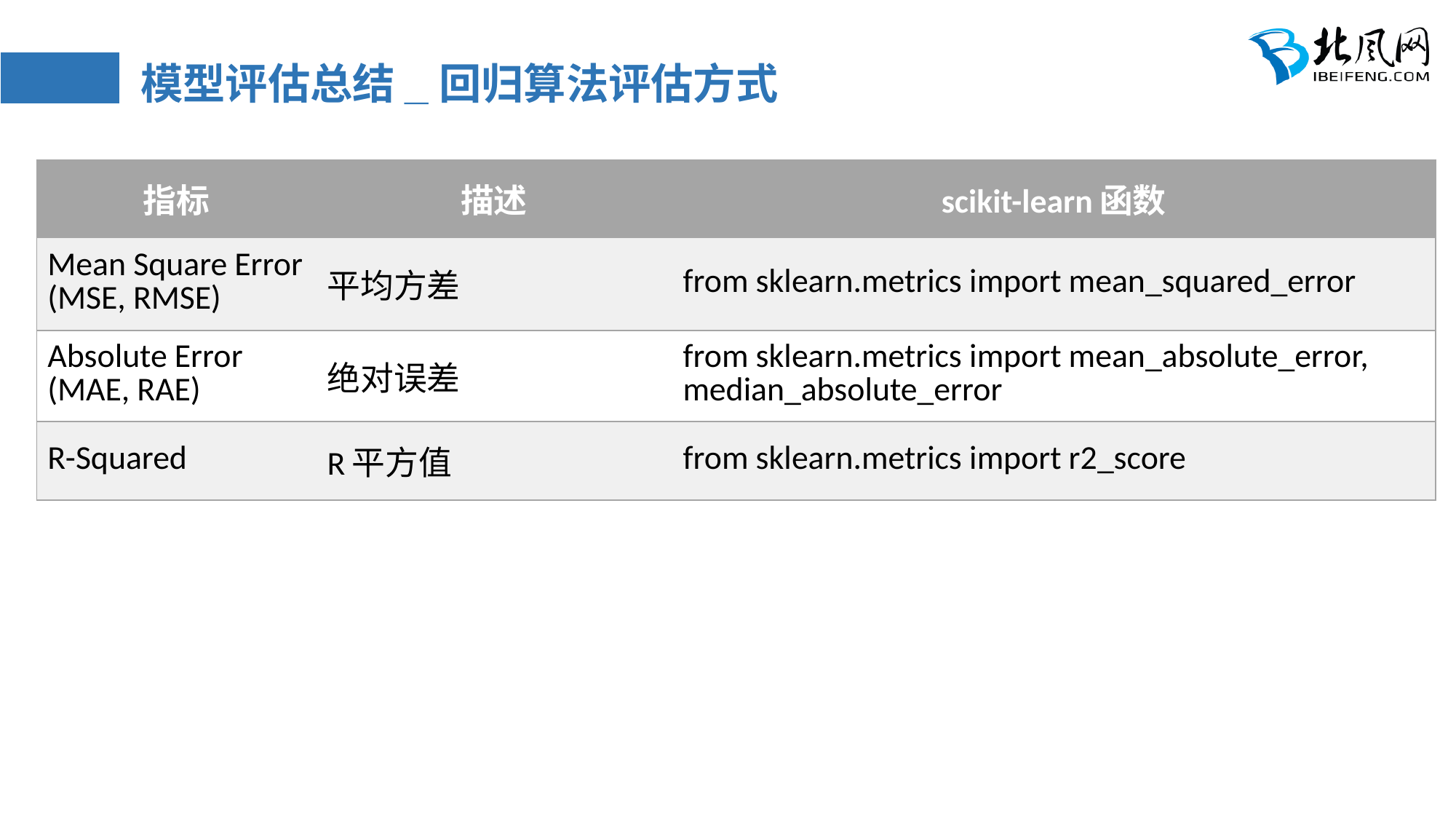

# 模型评估总结_回归算法评估方式
| 指标 | 描述 | scikit-learn函数 |
| --- | --- | --- |
| Mean Square Error (MSE, RMSE) | 平均方差 | from sklearn.metrics import mean\_squared\_error |
| Absolute Error (MAE, RAE) | 绝对误差 | from sklearn.metrics import mean\_absolute\_error, median\_absolute\_error |
| R-Squared | R平方值 | from sklearn.metrics import r2\_score |